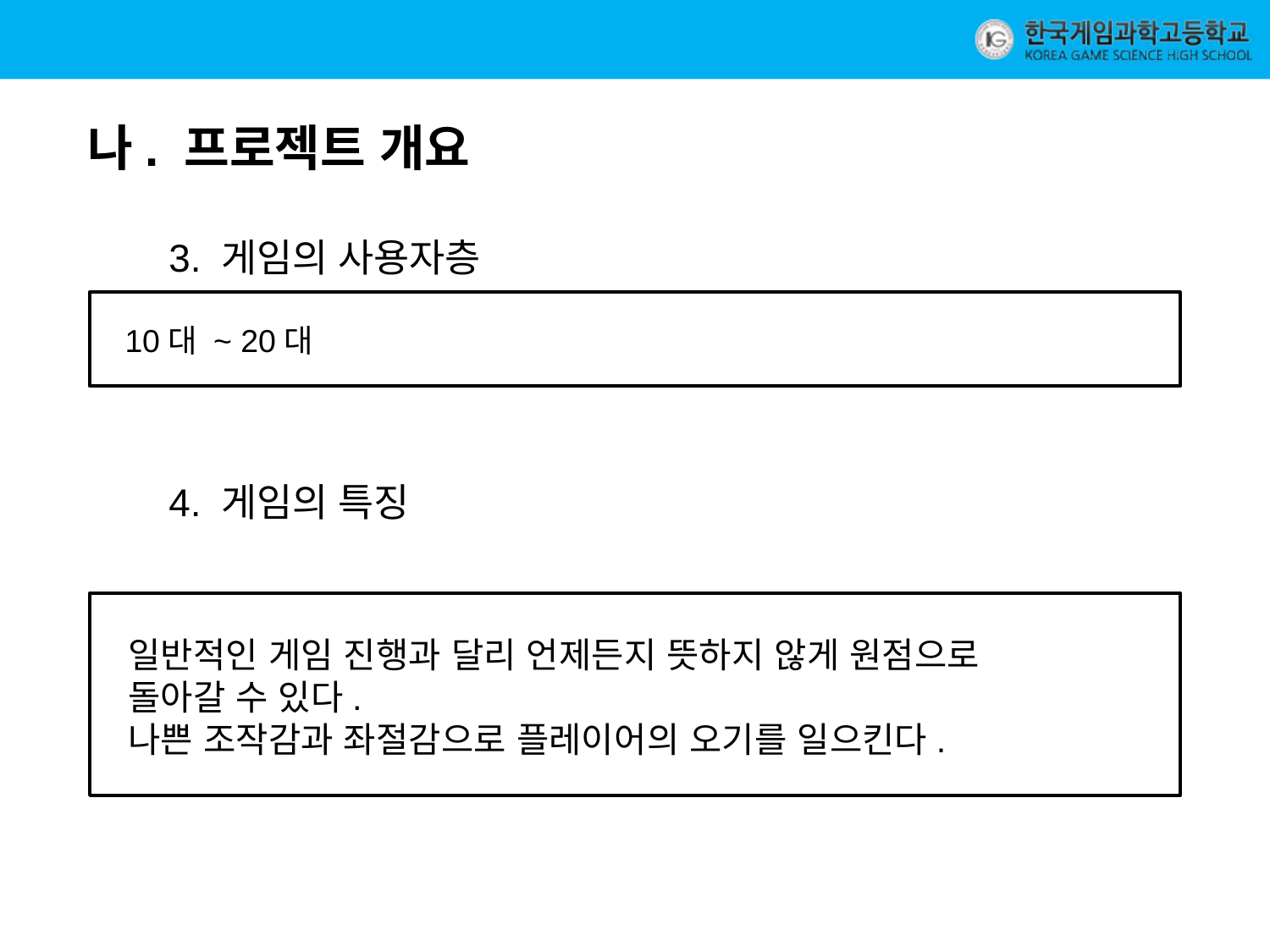

나. 프로젝트 개요
3. 게임의 사용자층

10대 ~ 20대
4. 게임의 특징

일반적인 게임 진행과 달리 언제든지 뜻하지 않게 원점으로
돌아갈 수 있다.
나쁜 조작감과 좌절감으로 플레이어의 오기를 일으킨다.